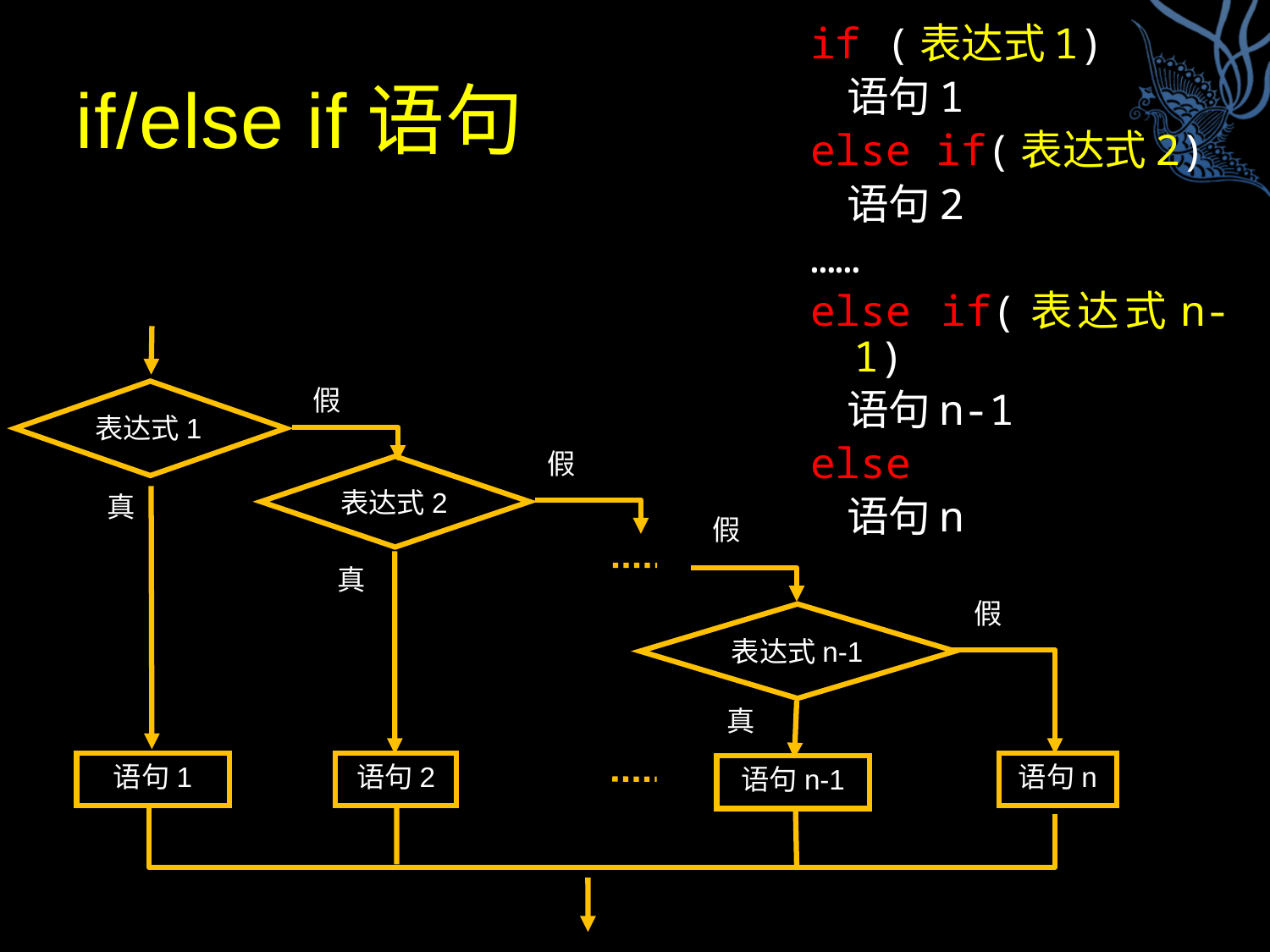

if (表达式1)
   语句1
else if(表达式2)
   语句2
……
else if(表达式n-1)
   语句n-1
else
   语句n
# if/else if语句

假
表达式1

表达式2
真

假
表达式n-1

真

语句1
语句2
语句n
语句n-1

假
假

真